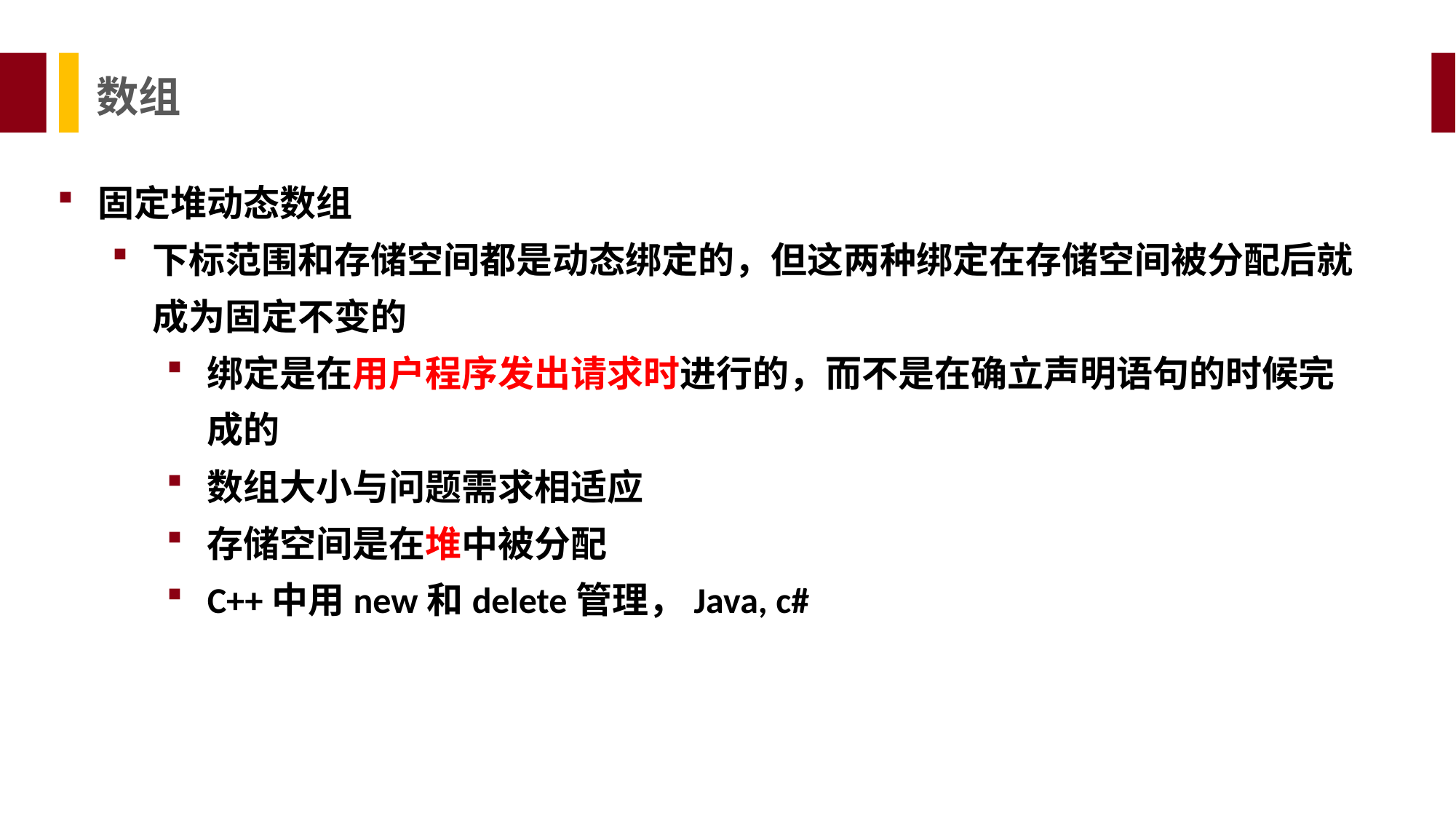

数组
固定堆动态数组
下标范围和存储空间都是动态绑定的，但这两种绑定在存储空间被分配后就成为固定不变的
绑定是在用户程序发出请求时进行的，而不是在确立声明语句的时候完成的
数组大小与问题需求相适应
存储空间是在堆中被分配
C++中用new和delete管理，Java, c#